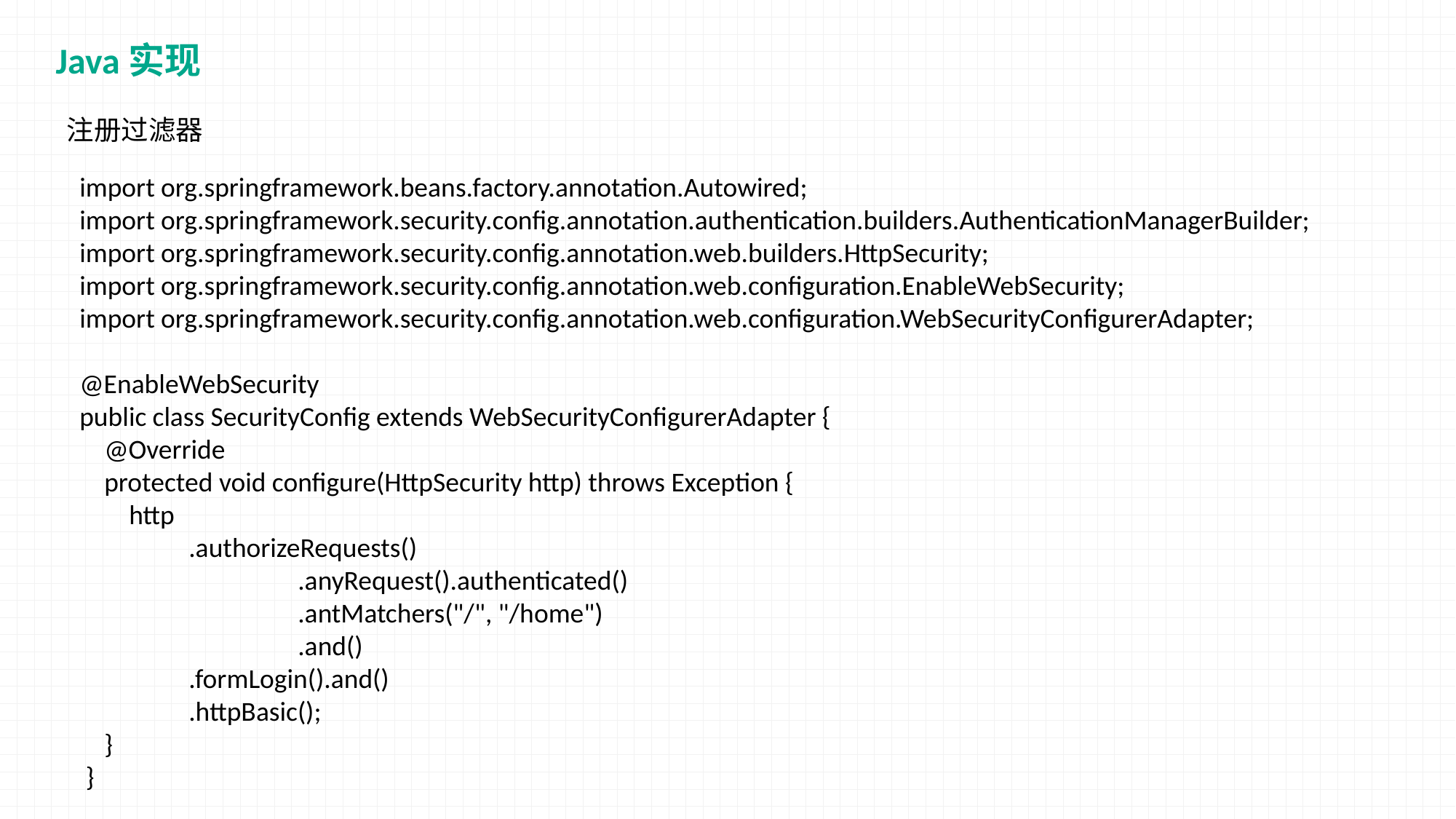

Java实现
注册过滤器
import org.springframework.beans.factory.annotation.Autowired;
import org.springframework.security.config.annotation.authentication.builders.AuthenticationManagerBuilder;
import org.springframework.security.config.annotation.web.builders.HttpSecurity;
import org.springframework.security.config.annotation.web.configuration.EnableWebSecurity;
import org.springframework.security.config.annotation.web.configuration.WebSecurityConfigurerAdapter;

@EnableWebSecurity
public class SecurityConfig extends WebSecurityConfigurerAdapter {
    @Override
    protected void configure(HttpSecurity http) throws Exception {
        http
	.authorizeRequests()
		.anyRequest().authenticated()
		.antMatchers("/", "/home")
		.and()
	.formLogin().and()
	.httpBasic();
    }
 }